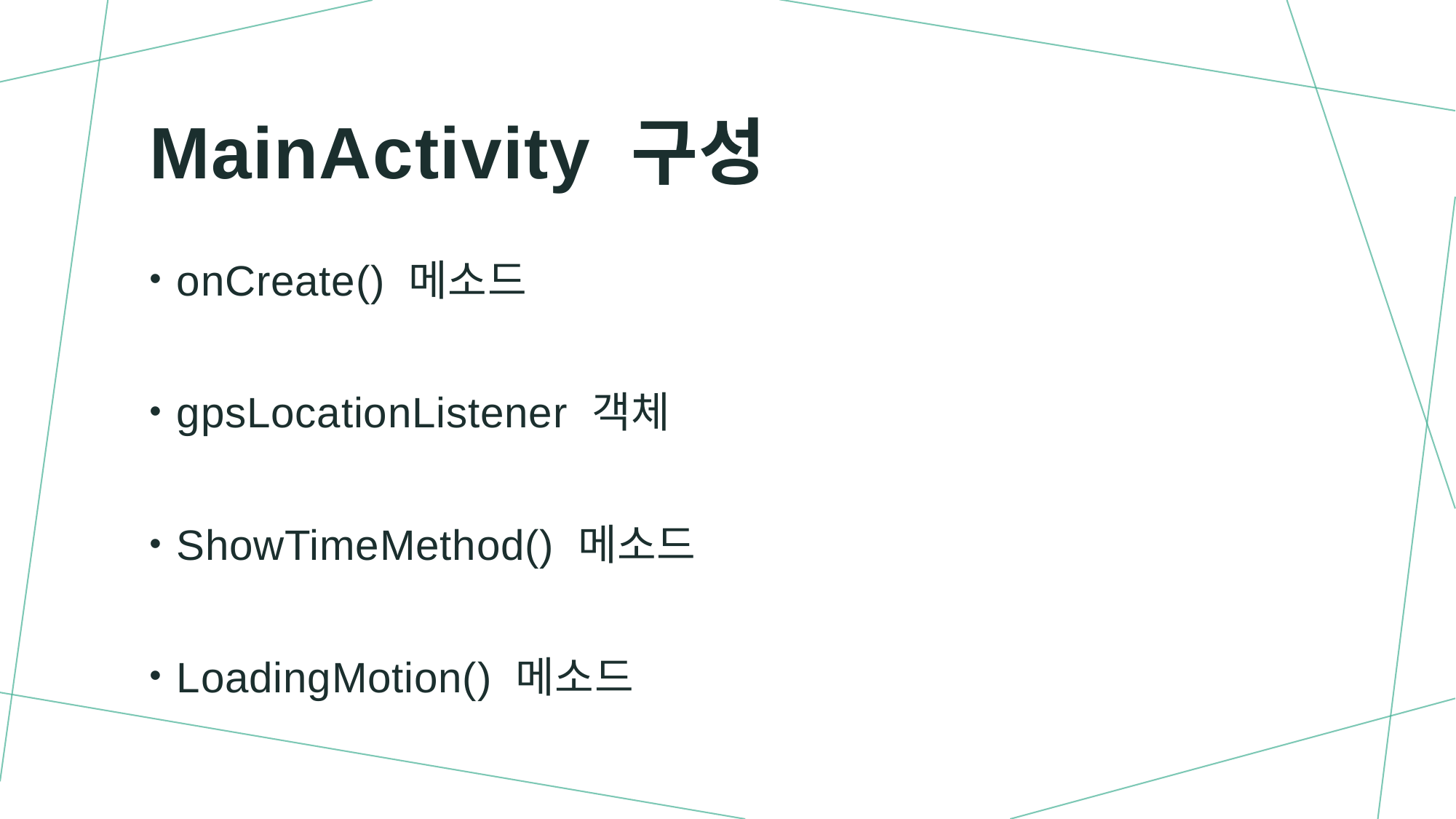

# MainActivity 구성
onCreate() 메소드

gpsLocationListener 객체

ShowTimeMethod() 메소드

LoadingMotion() 메소드